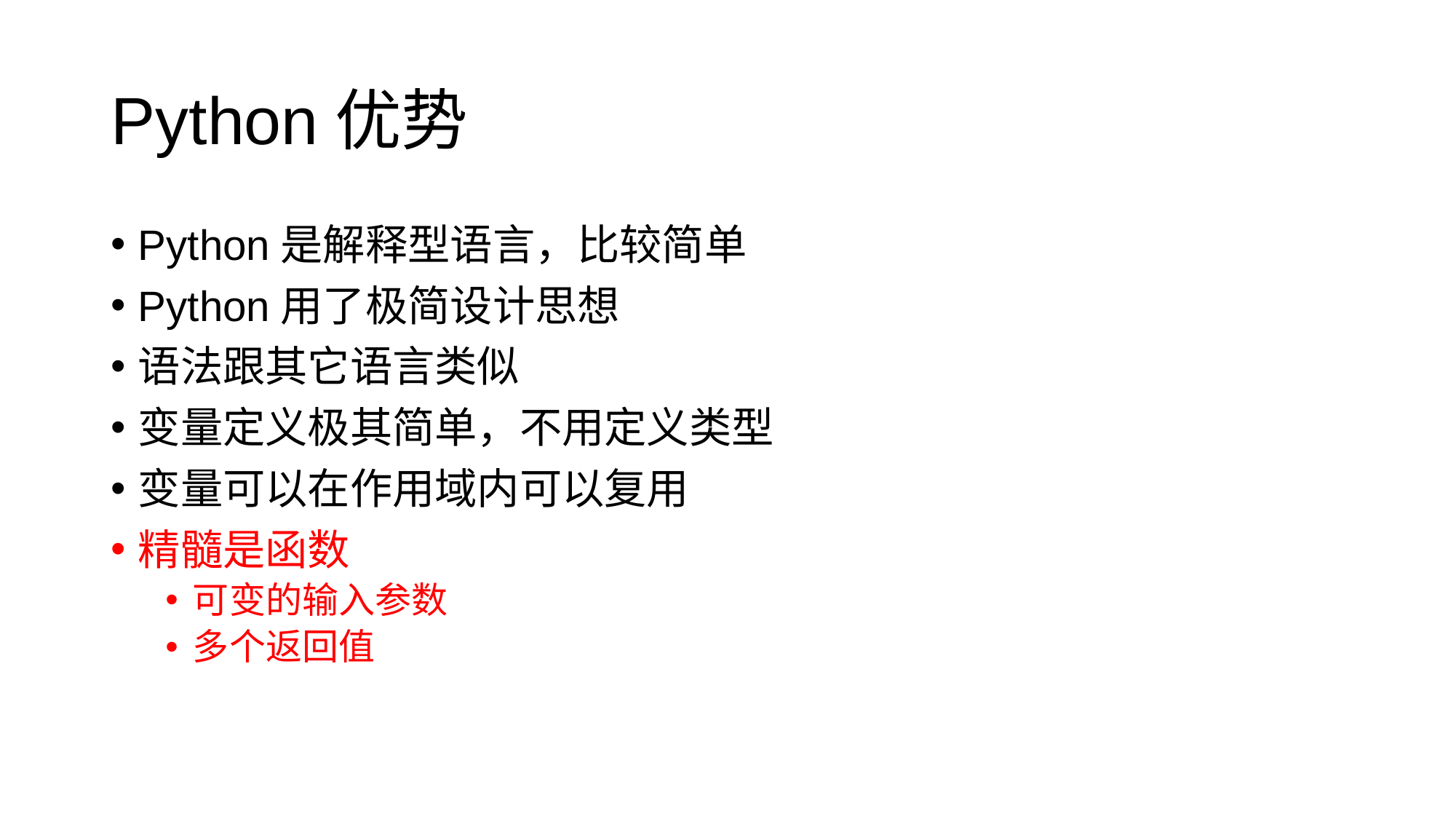

# Python优势
Python是解释型语言，比较简单
Python用了极简设计思想
语法跟其它语言类似
变量定义极其简单，不用定义类型
变量可以在作用域内可以复用
精髓是函数
可变的输入参数
多个返回值